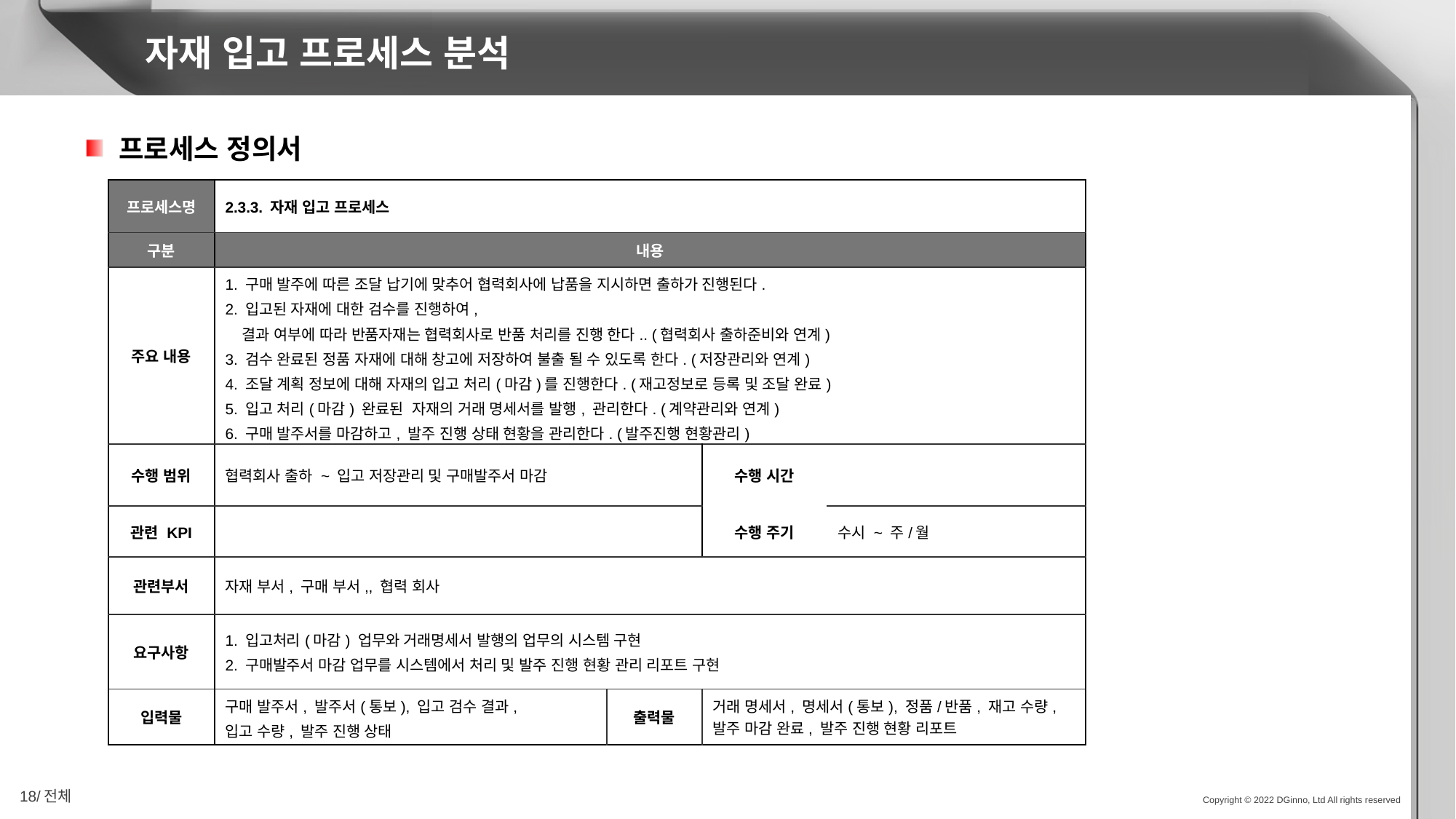

자재 입고 프로세스 분석
 프로세스 정의서
| 프로세스명 | 2.3.3. 자재 입고 프로세스 |  |  |  |
| --- | --- | --- | --- | --- |
| 구분 | 내용 |  |  |  |
| 주요 내용 | 1. 구매 발주에 따른 조달 납기에 맞추어 협력회사에 납품을 지시하면 출하가 진행된다. 2. 입고된 자재에 대한 검수를 진행하여, 결과 여부에 따라 반품자재는 협력회사로 반품 처리를 진행 한다.. (협력회사 출하준비와 연계) 3. 검수 완료된 정품 자재에 대해 창고에 저장하여 불출 될 수 있도록 한다. (저장관리와 연계) 4. 조달 계획 정보에 대해 자재의 입고 처리(마감)를 진행한다. (재고정보로 등록 및 조달 완료) 5. 입고 처리(마감) 완료된 자재의 거래 명세서를 발행, 관리한다. (계약관리와 연계) 6. 구매 발주서를 마감하고, 발주 진행 상태 현황을 관리한다. (발주진행 현황관리) |  |  |  |
| 수행 범위 | 협력회사 출하 ~ 입고 저장관리 및 구매발주서 마감 |  | 수행 시간 |  |
| 관련 KPI |  |  | 수행 주기 | 수시 ~ 주/월 |
| 관련부서 | 자재 부서, 구매 부서,, 협력 회사 |  |  |  |
| 요구사항 | 1. 입고처리(마감) 업무와 거래명세서 발행의 업무의 시스템 구현 2. 구매발주서 마감 업무를 시스템에서 처리 및 발주 진행 현황 관리 리포트 구현 |  |  |  |
| 입력물 | 구매 발주서, 발주서(통보), 입고 검수 결과, 입고 수량, 발주 진행 상태 | 출력물 | 거래 명세서, 명세서(통보), 정품/반품, 재고 수량, 발주 마감 완료, 발주 진행 현황 리포트 |  |